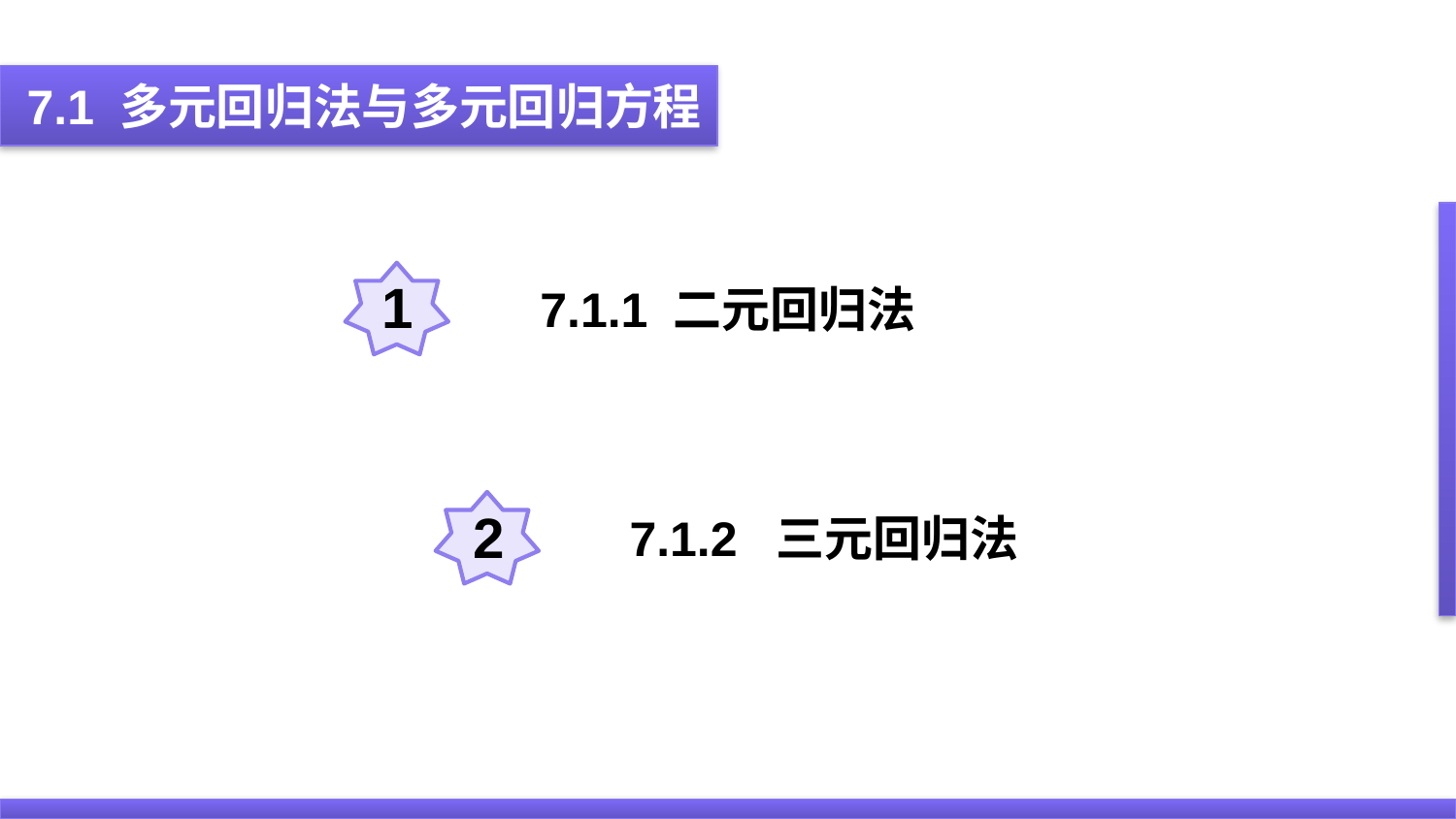

7.1 多元回归法与多元回归方程
1
7.1.1 二元回归法
2
7.1.2  三元回归法